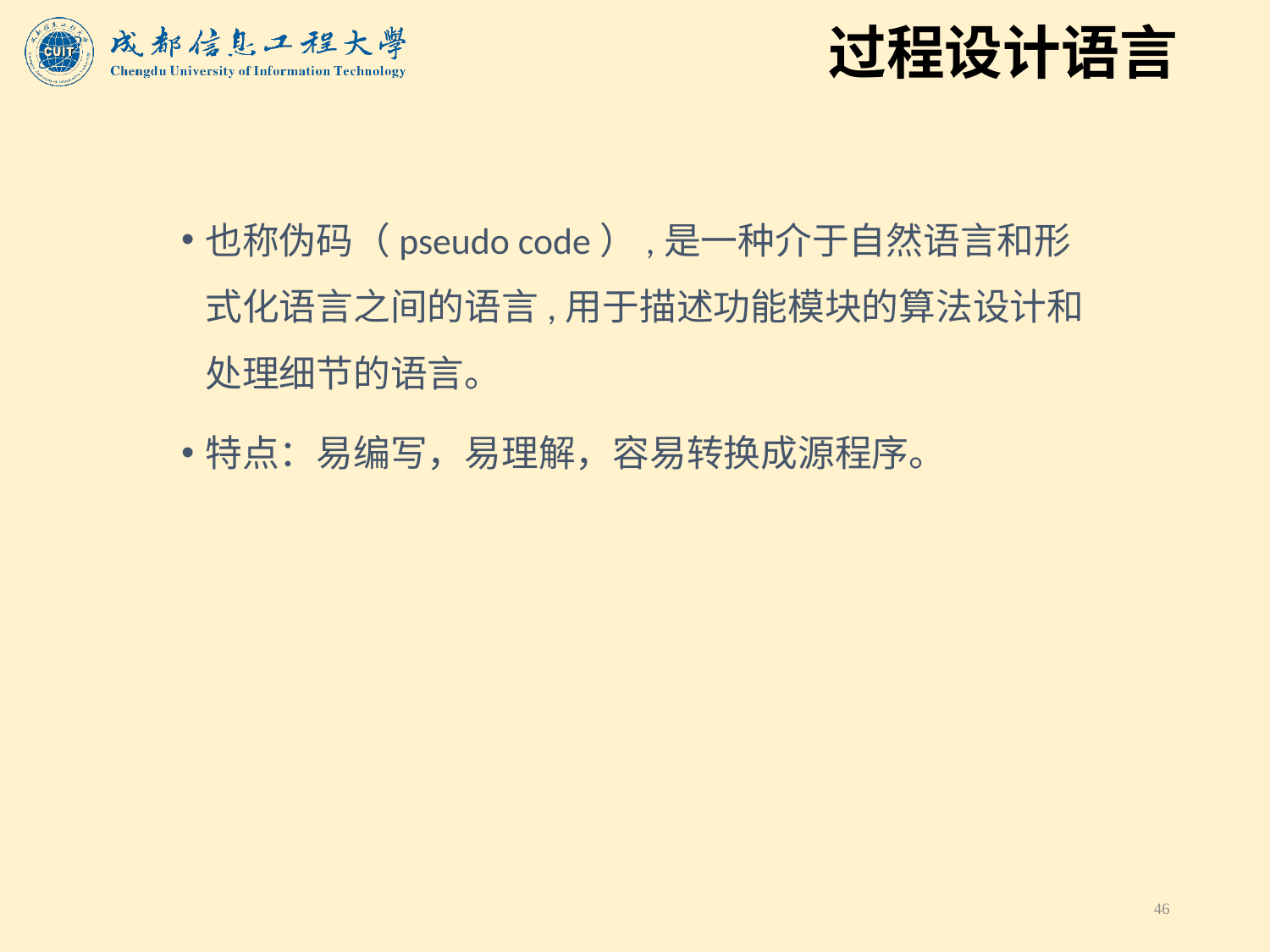

# 过程设计语言
也称伪码（pseudo code）,是一种介于自然语言和形式化语言之间的语言,用于描述功能模块的算法设计和处理细节的语言。
特点：易编写，易理解，容易转换成源程序。

46